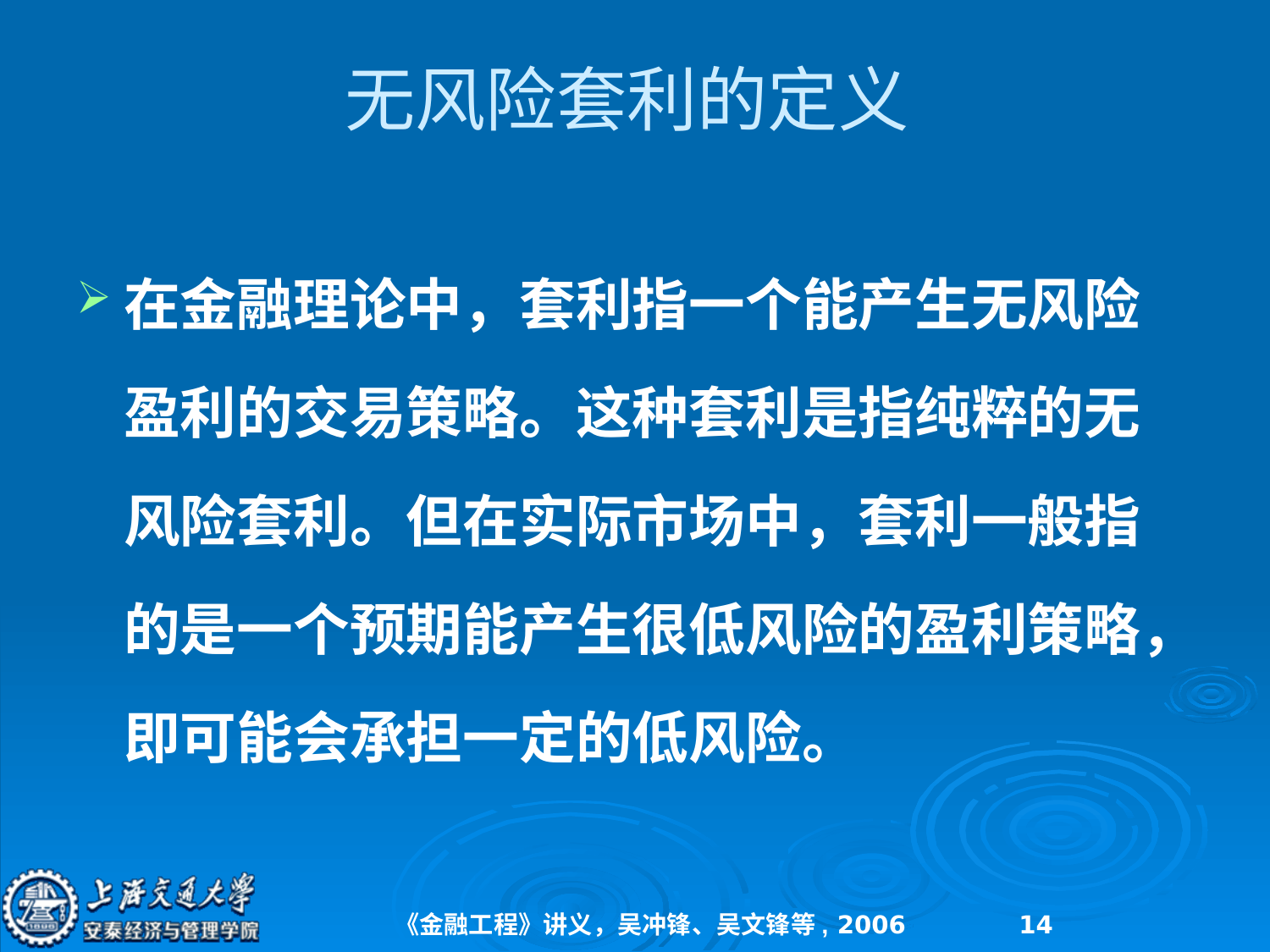

# 无风险套利的定义
在金融理论中，套利指一个能产生无风险盈利的交易策略。这种套利是指纯粹的无风险套利。但在实际市场中，套利一般指的是一个预期能产生很低风险的盈利策略，即可能会承担一定的低风险。